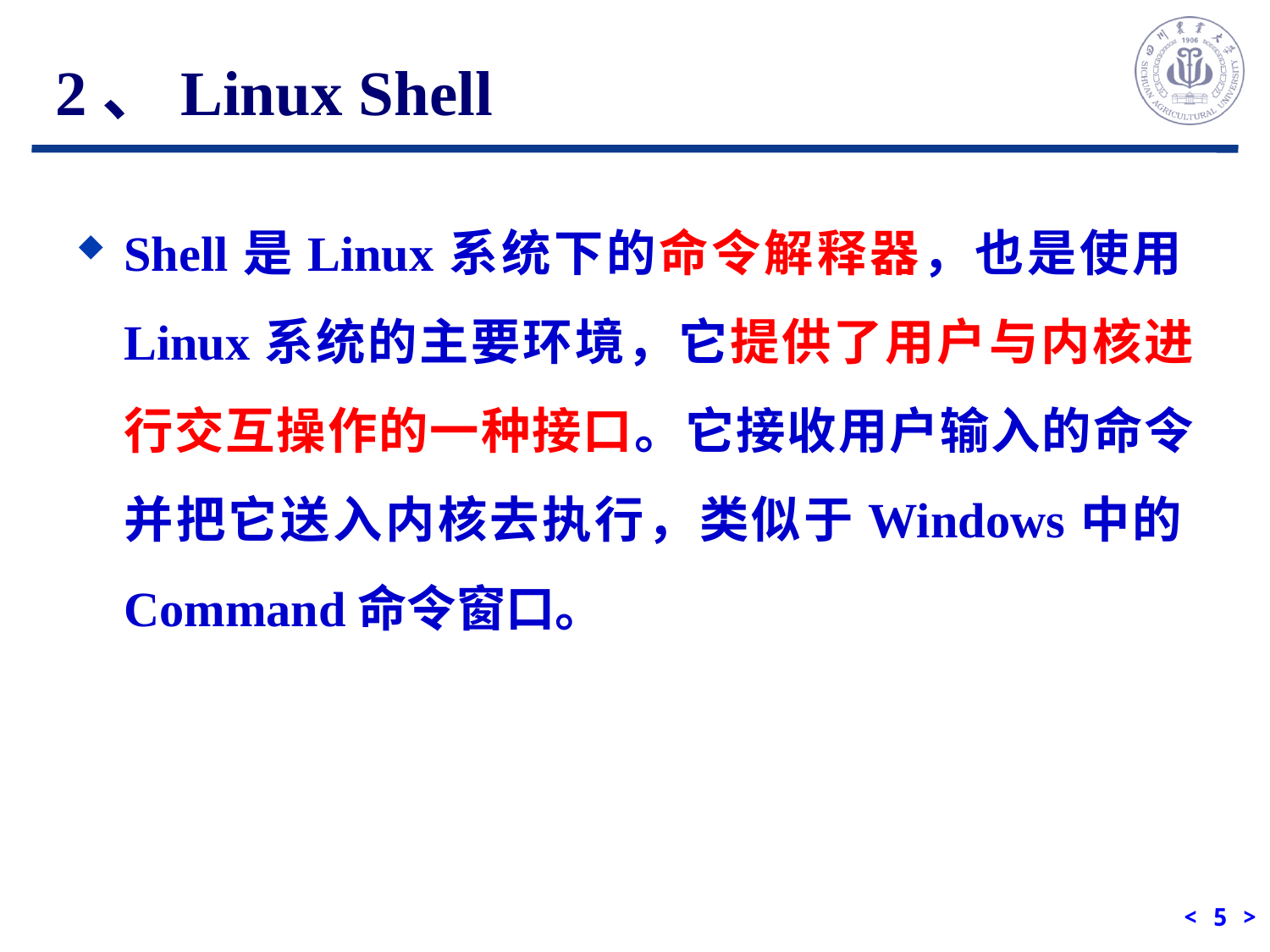

# 2、Linux Shell
Shell是Linux系统下的命令解释器，也是使用Linux系统的主要环境，它提供了用户与内核进行交互操作的一种接口。它接收用户输入的命令并把它送入内核去执行，类似于Windows中的Command命令窗口。